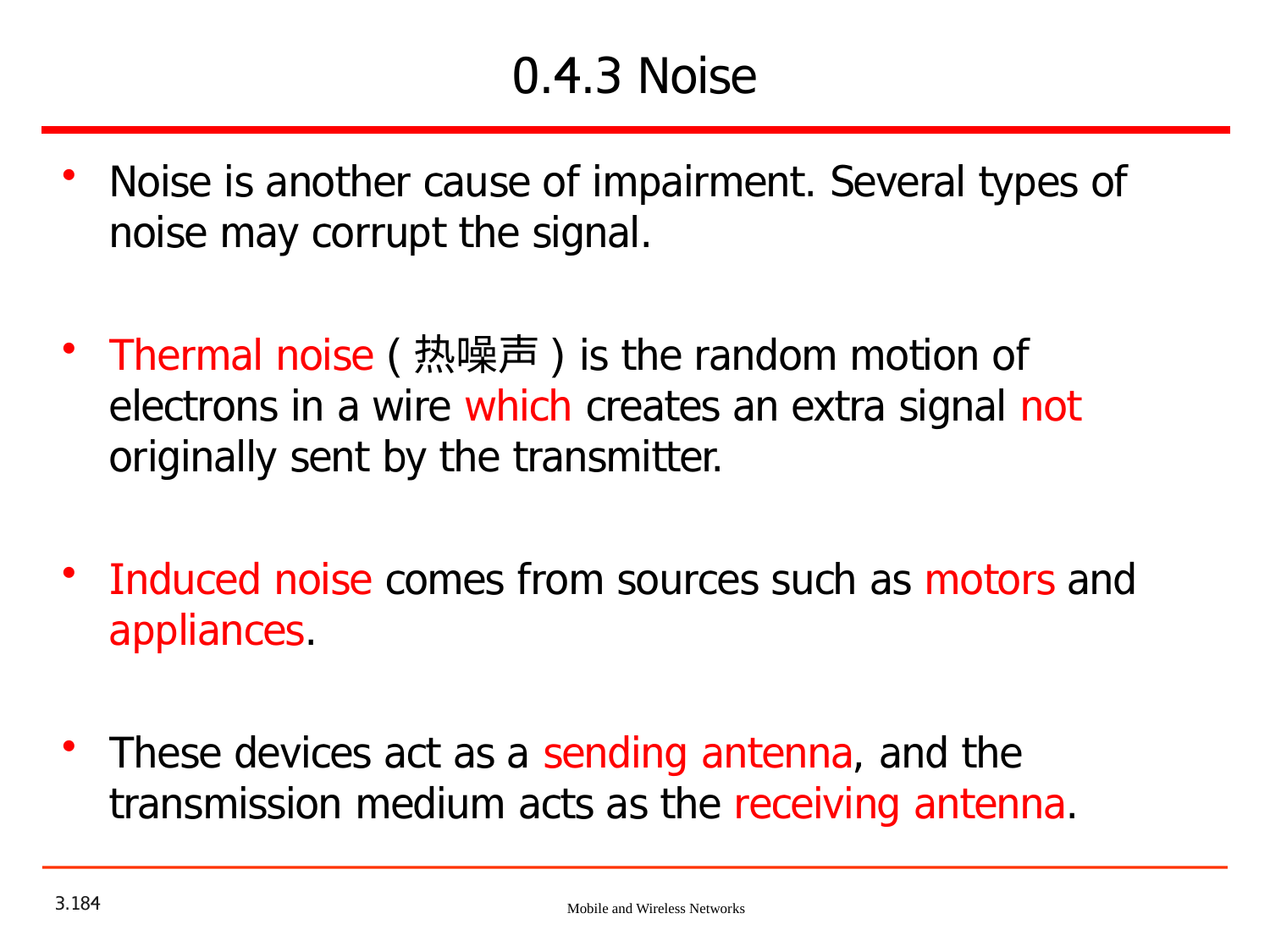

# 0.4.3 Noise

Noise is another cause of impairment. Several types of noise may corrupt the signal.

Thermal noise (热噪声) is the random motion of electrons in a wire which creates an extra signal not originally sent by the transmitter.

Induced noise comes from sources such as motors and appliances.

These devices act as a sending antenna, and the transmission medium acts as the receiving antenna.
3.184
Mobile and Wireless Networks